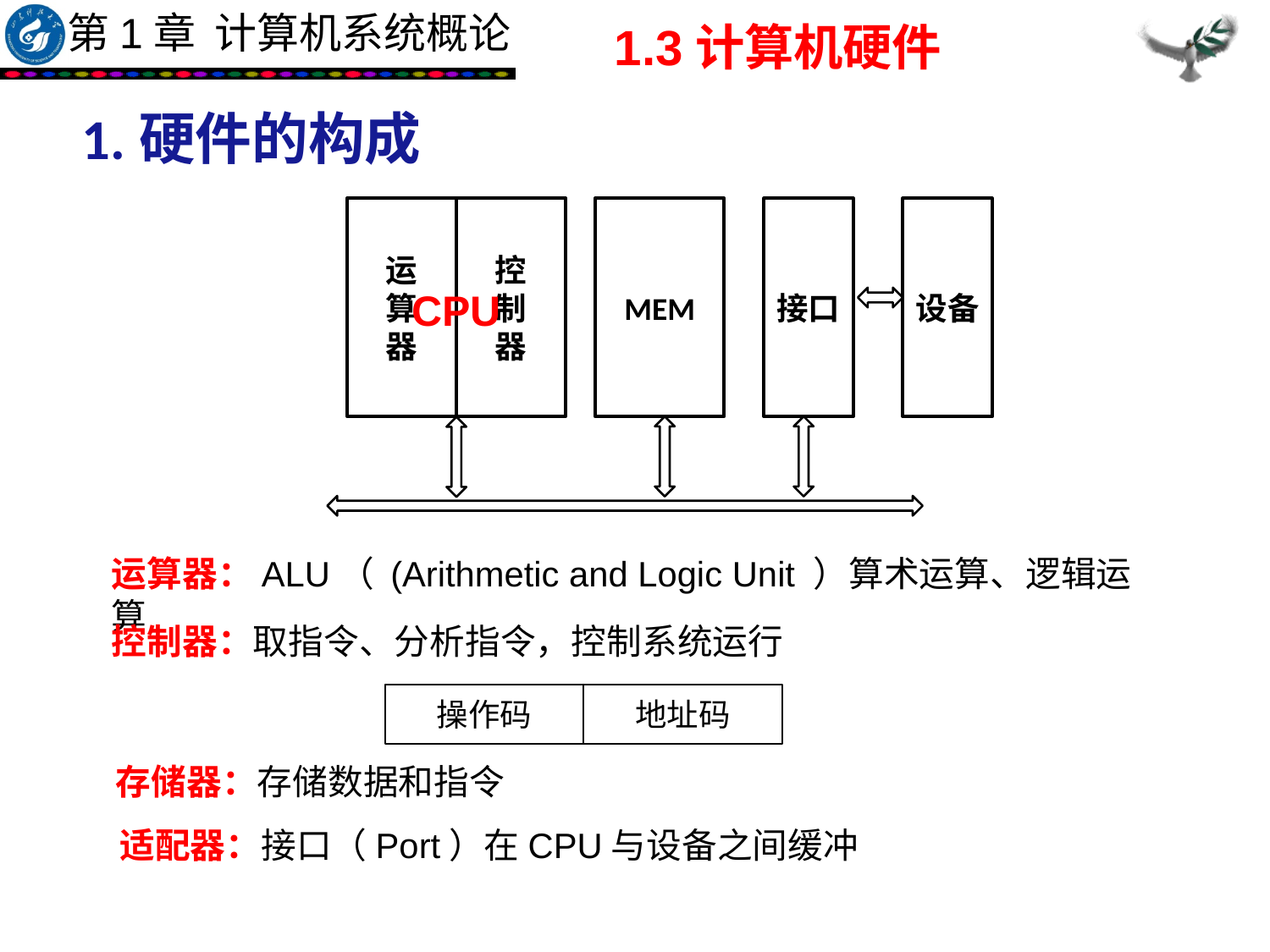

1.3计算机硬件
1.硬件的构成
运
算
器
控
制
器
MEM
接口
设备

CPU
运算器：ALU（ (Arithmetic and Logic Unit ）算术运算、逻辑运算
控制器：取指令、分析指令，控制系统运行
操作码
地址码
存储器：存储数据和指令
适配器：接口（Port）在CPU与设备之间缓冲